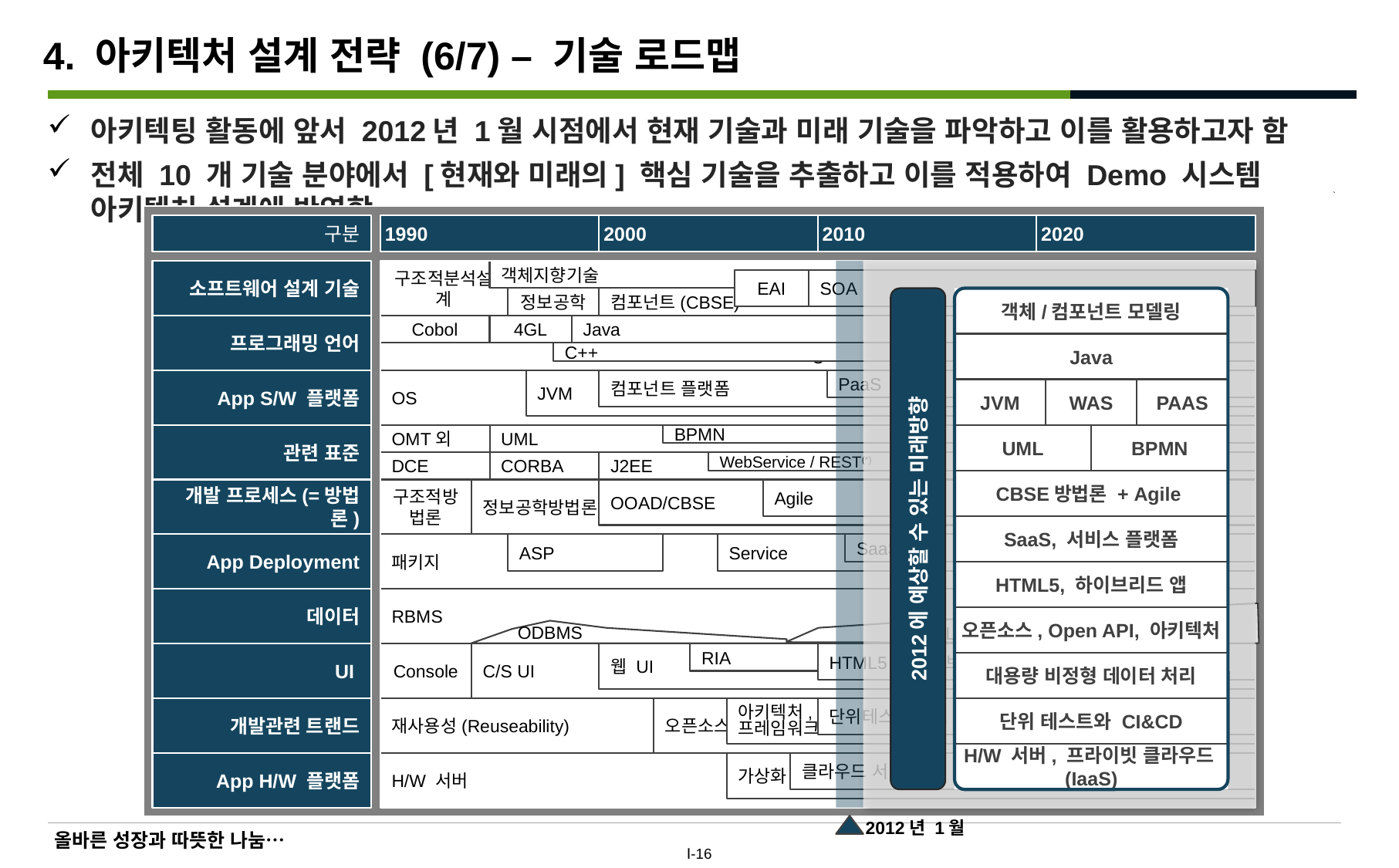

# 4. 아키텍처 설계 전략 (6/7) – 기술 로드맵
아키텍팅 활동에 앞서 2012년 1월 시점에서 현재 기술과 미래 기술을 파악하고 이를 활용하고자 함
전체 10 개 기술 분야에서 [현재와 미래의] 핵심 기술을 추출하고 이를 적용하여 Demo 시스템 아키텍처 설계에 반영함

구분
1990
2000
2010
2020
소프트웨어 설계 기술
구조적분석설계

객체지향기술

객체/컴포넌트 모델링

Java
JVM
WAS
PAAS
UML
BPMN
CBSE방법론 + Agile
2012에 예상할 수 있는 미래방향
SaaS, 서비스 플랫폼
HTML5, 하이브리드 앱
오픈소스, Open API, 아키텍처
대용량 비정형 데이터 처리
단위 테스트와 CI&CD
H/W 서버, 프라이빗 클라우드(IaaS)
EAI
SOA
정보공학
컴포넌트(CBSE)
프로그래밍 언어
Cobol
4GL
Java
C
C++
App S/W 플랫폼
OS
JVM
컴포넌트 플랫폼
PaaS
관련 표준
OMT외
UML
BPMN
DCE
CORBA
J2EE
WebService / REST(*)
개발 프로세스(=방법론)
구조적방법론
정보공학방법론
OOAD/CBSE
Agile
App Deployment
패키지
ASP
Service
SaaS
데이터
RBMS
                    NoSQL
       ODBMS
UI
Console
C/S UI
웹 UI
RIA
HTML5와 하이브리드 앱
개발관련 트랜드
재사용성(Reuseability)
오픈소스
아키텍처,
프레임워크
단위테스트, CI, CD
App H/W 플랫폼
H/W 서버
가상화
클라우드 서버
2012년 1월